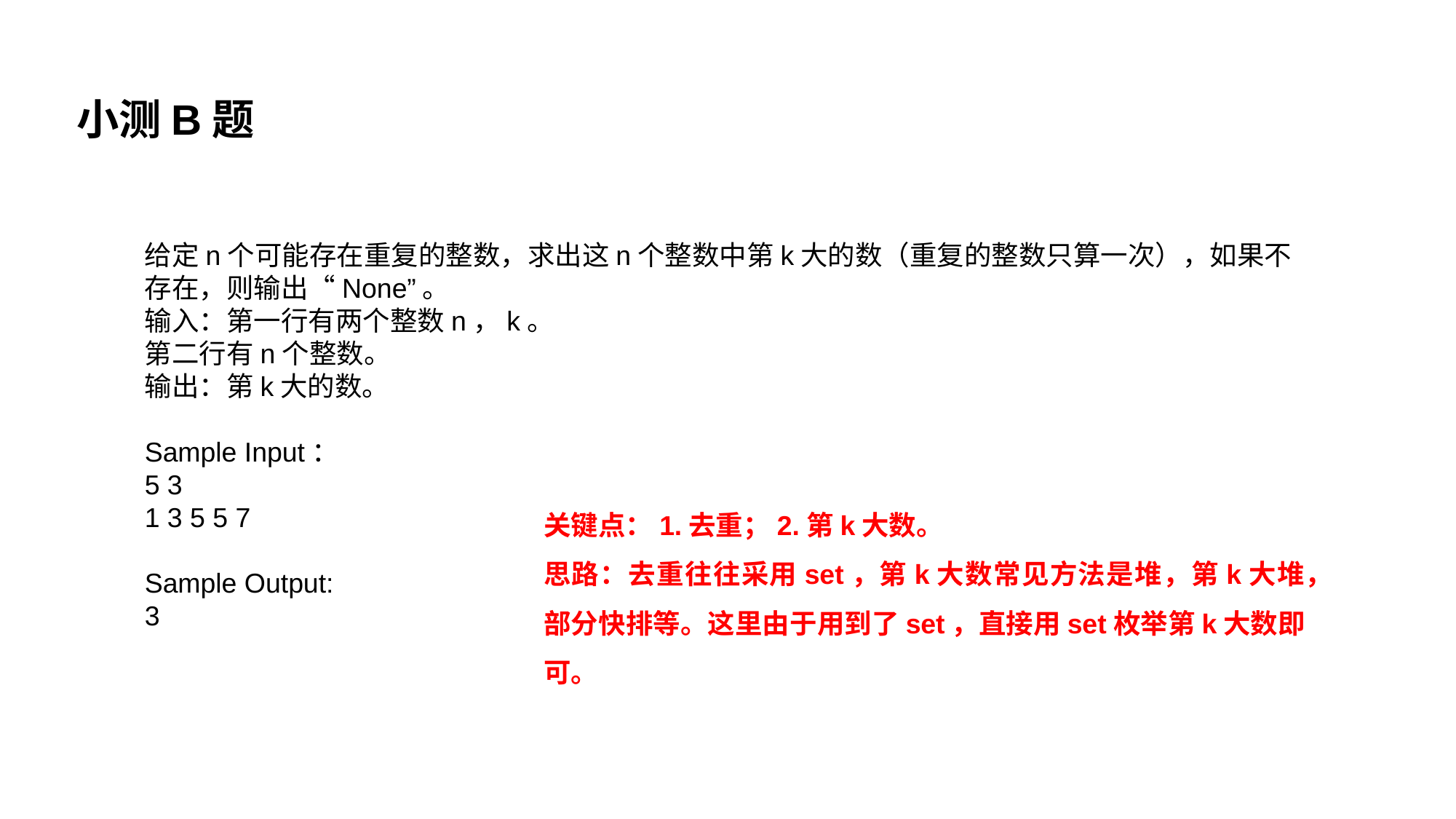

小测B题
给定n个可能存在重复的整数，求出这n个整数中第k大的数（重复的整数只算一次），如果不存在，则输出“None”。
输入：第一行有两个整数n，k。
第二行有n个整数。
输出：第k大的数。

Sample Input：
5 3
1 3 5 5 7

Sample Output:
3
关键点：1.去重；2.第k大数。
思路：去重往往采用set，第k大数常见方法是堆，第k大堆，部分快排等。这里由于用到了set，直接用set枚举第k大数即可。